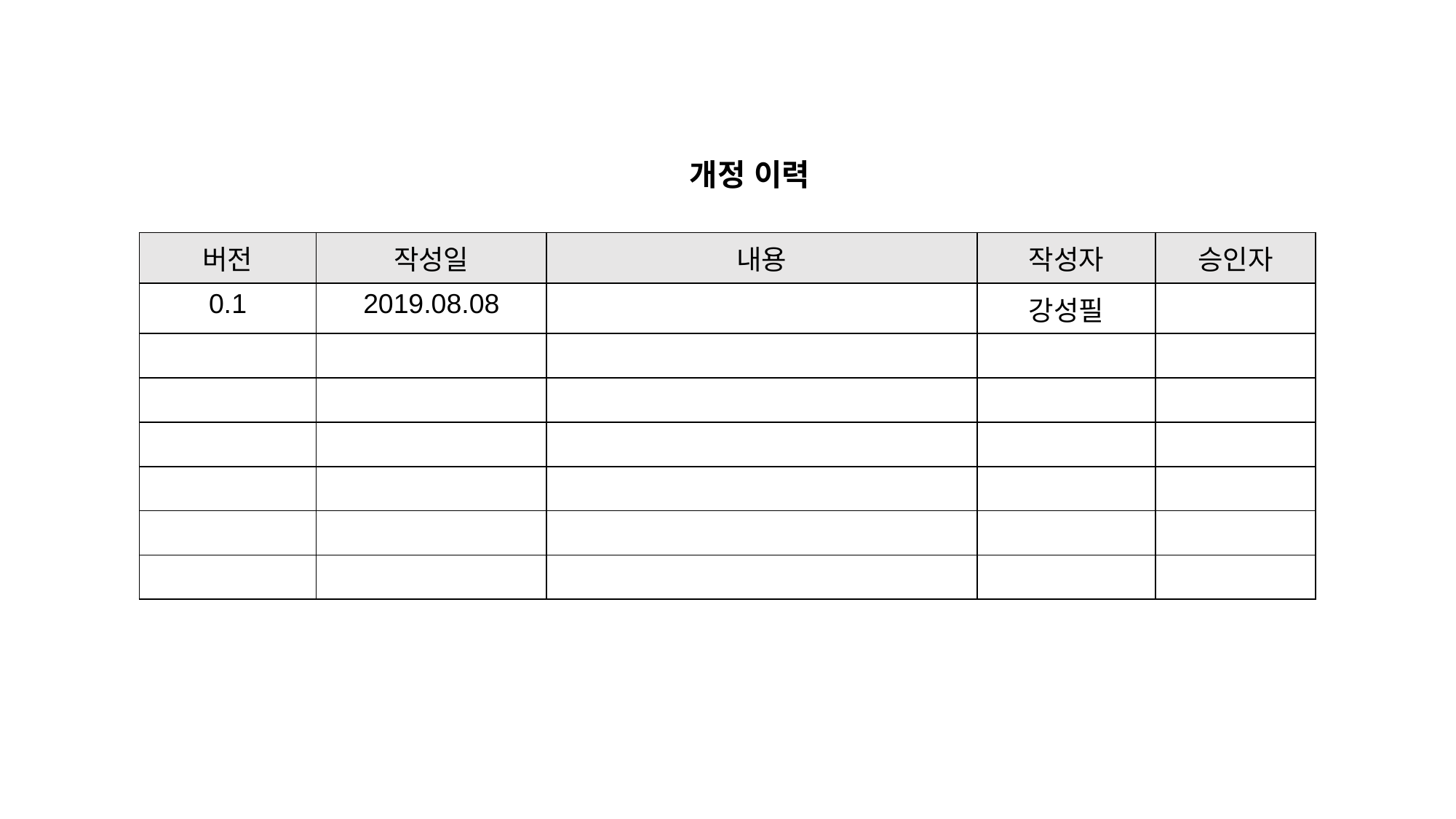

개정 이력
| 버전 | 작성일 | 내용 | 작성자 | 승인자 |
| --- | --- | --- | --- | --- |
| 0.1 | 2019.08.08 |  | 강성필 |  |
|  |  |  |  |  |
|  |  |  |  |  |
|  |  |  |  |  |
|  |  |  |  |  |
|  |  |  |  |  |
|  |  |  |  |  |